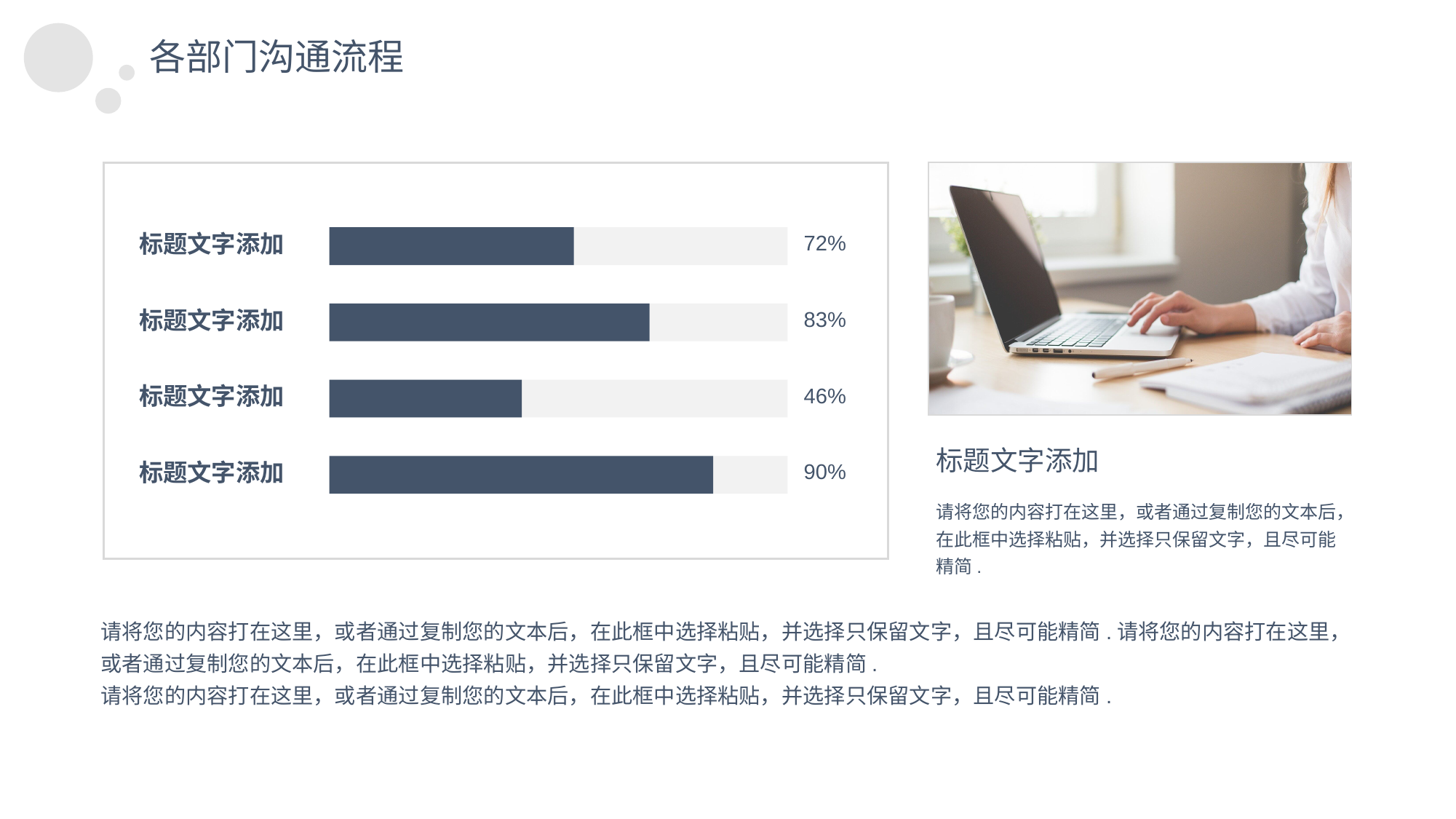

各部门沟通流程

标题文字添加
请将您的内容打在这里，或者通过复制您的文本后，在此框中选择粘贴，并选择只保留文字，且尽可能精简.

标题文字添加
标题文字添加
标题文字添加
标题文字添加
72%
83%
46%
90%

请将您的内容打在这里，或者通过复制您的文本后，在此框中选择粘贴，并选择只保留文字，且尽可能精简.请将您的内容打在这里，或者通过复制您的文本后，在此框中选择粘贴，并选择只保留文字，且尽可能精简.
请将您的内容打在这里，或者通过复制您的文本后，在此框中选择粘贴，并选择只保留文字，且尽可能精简.